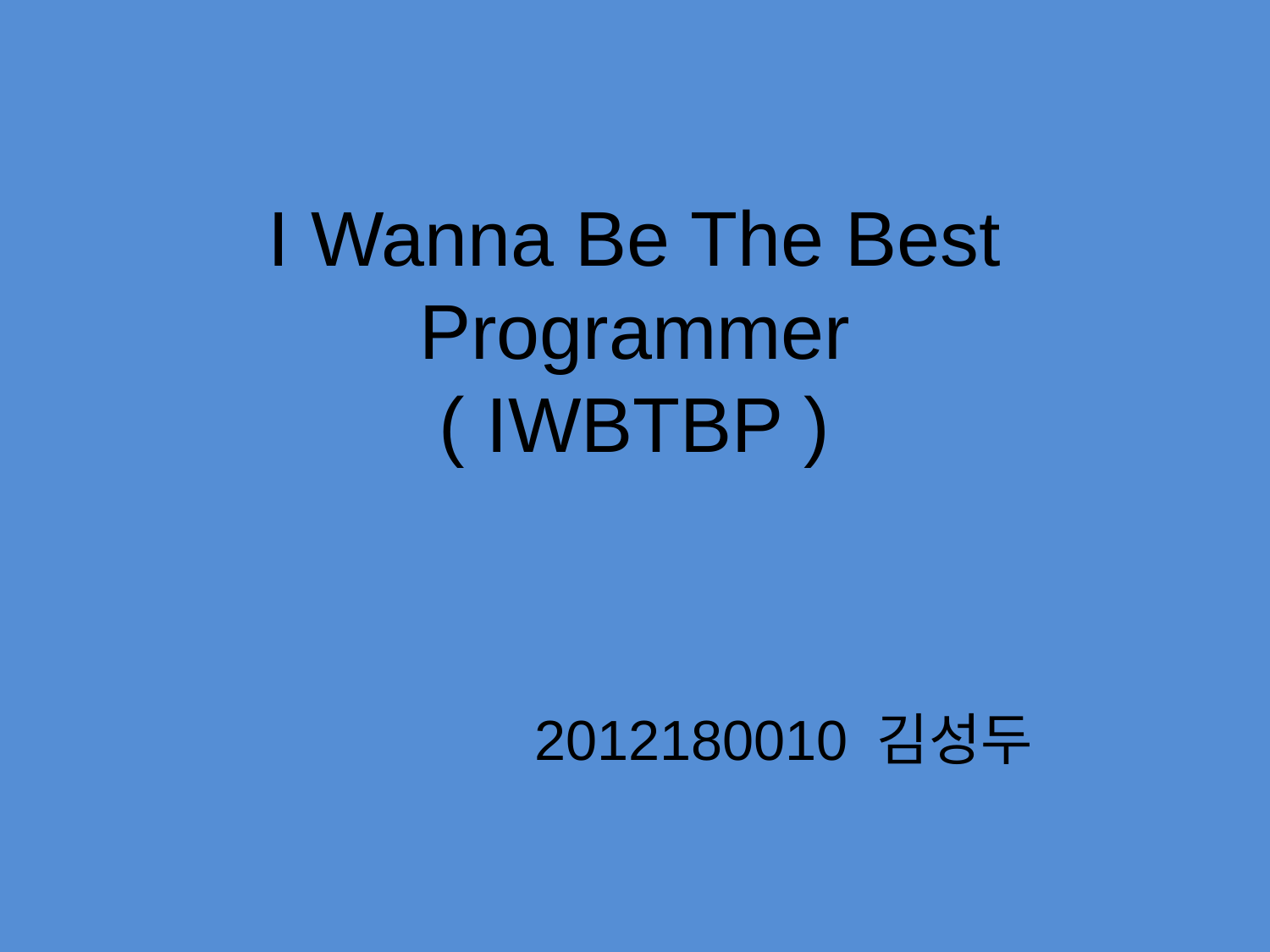

# I Wanna Be The Best Programmer ( IWBTBP )

                   2012180010 김성두